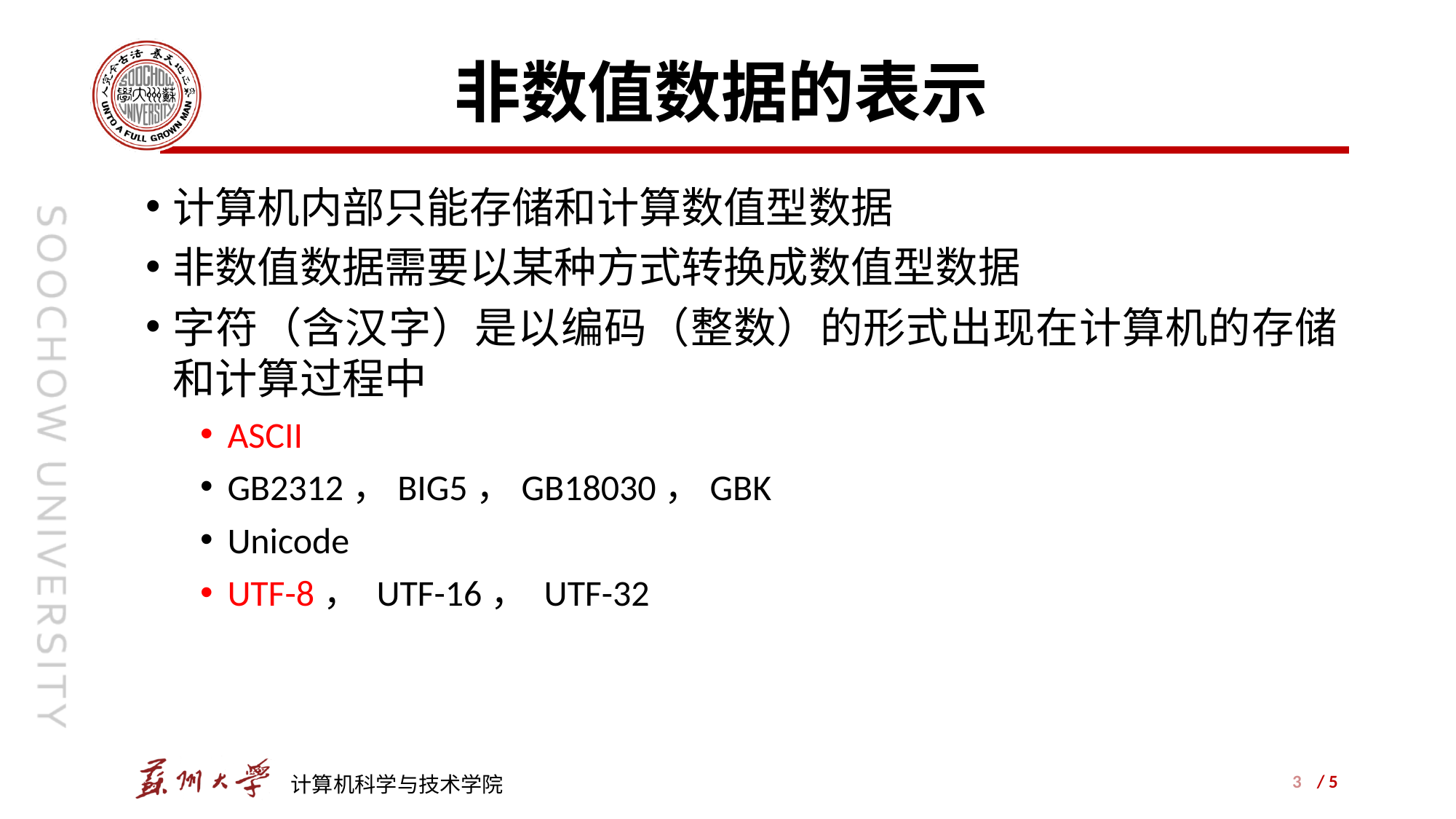

# 非数值数据的表示
计算机内部只能存储和计算数值型数据
非数值数据需要以某种方式转换成数值型数据
字符（含汉字）是以编码（整数）的形式出现在计算机的存储和计算过程中
ASCII
GB2312，BIG5，GB18030，GBK
Unicode
UTF-8， UTF-16， UTF-32
3